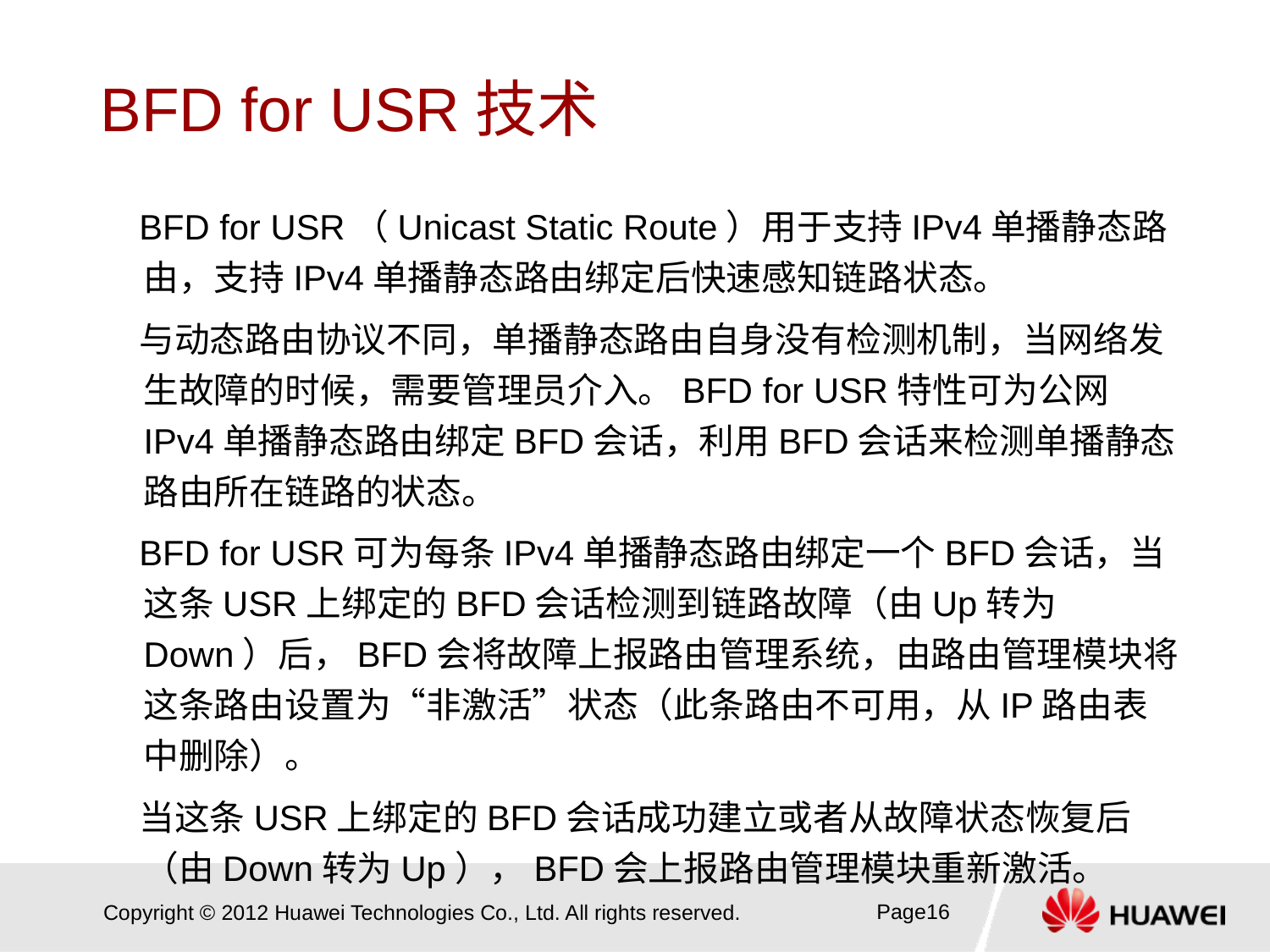

# BFD for USR技术
BFD for USR（Unicast Static Route）用于支持IPv4单播静态路由，支持IPv4单播静态路由绑定后快速感知链路状态。
与动态路由协议不同，单播静态路由自身没有检测机制，当网络发生故障的时候，需要管理员介入。BFD for USR特性可为公网IPv4单播静态路由绑定BFD会话，利用BFD会话来检测单播静态路由所在链路的状态。
BFD for USR可为每条IPv4单播静态路由绑定一个BFD会话，当这条USR上绑定的BFD会话检测到链路故障（由Up转为Down）后，BFD会将故障上报路由管理系统，由路由管理模块将这条路由设置为“非激活”状态（此条路由不可用，从IP路由表中删除）。
当这条USR上绑定的BFD会话成功建立或者从故障状态恢复后（由Down转为Up），BFD会上报路由管理模块重新激活。
Page16